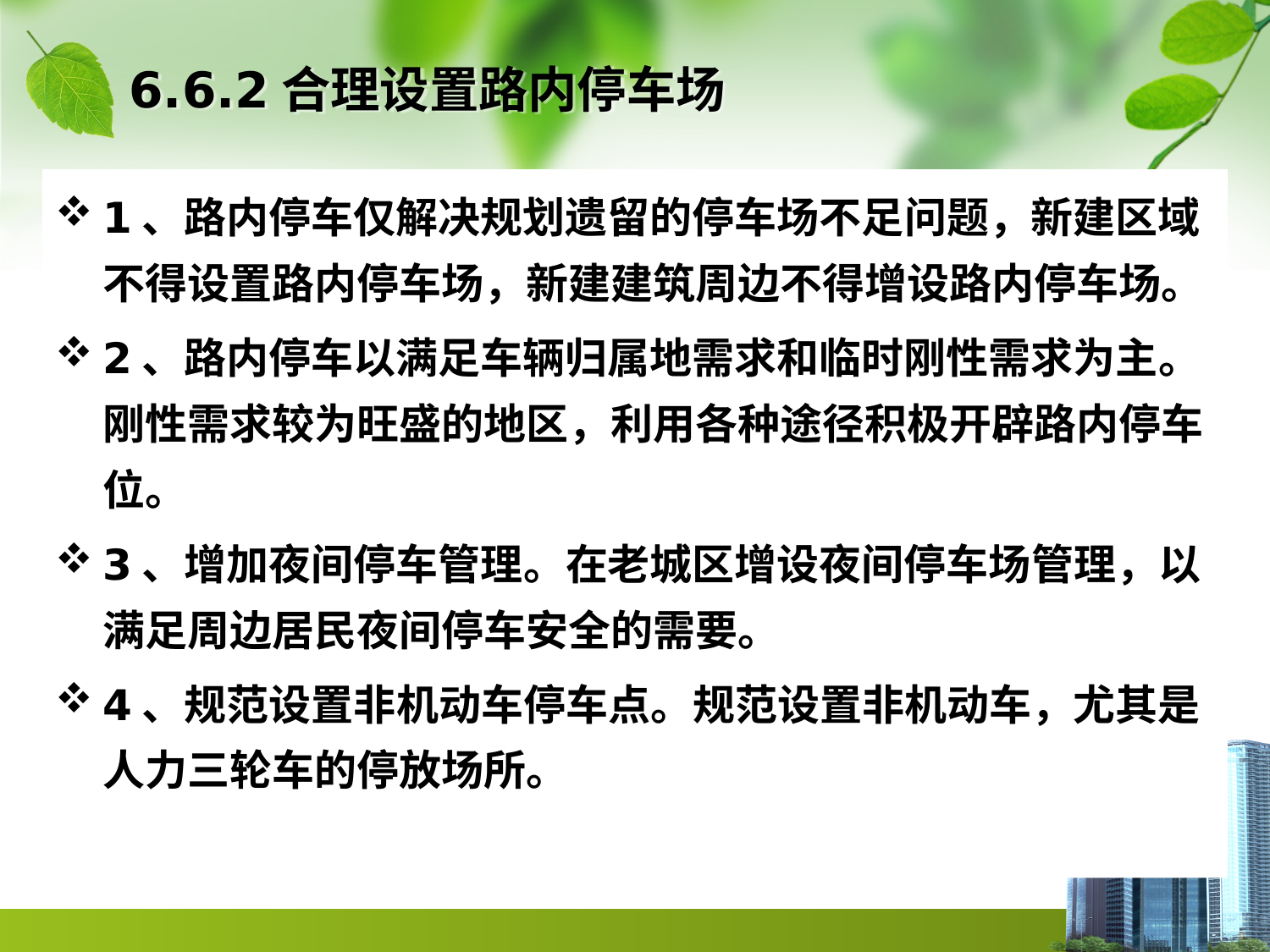

# 6.6.2合理设置路内停车场
1、路内停车仅解决规划遗留的停车场不足问题，新建区域不得设置路内停车场，新建建筑周边不得增设路内停车场。
2、路内停车以满足车辆归属地需求和临时刚性需求为主。刚性需求较为旺盛的地区，利用各种途径积极开辟路内停车位。
3、增加夜间停车管理。在老城区增设夜间停车场管理，以满足周边居民夜间停车安全的需要。
4、规范设置非机动车停车点。规范设置非机动车，尤其是人力三轮车的停放场所。